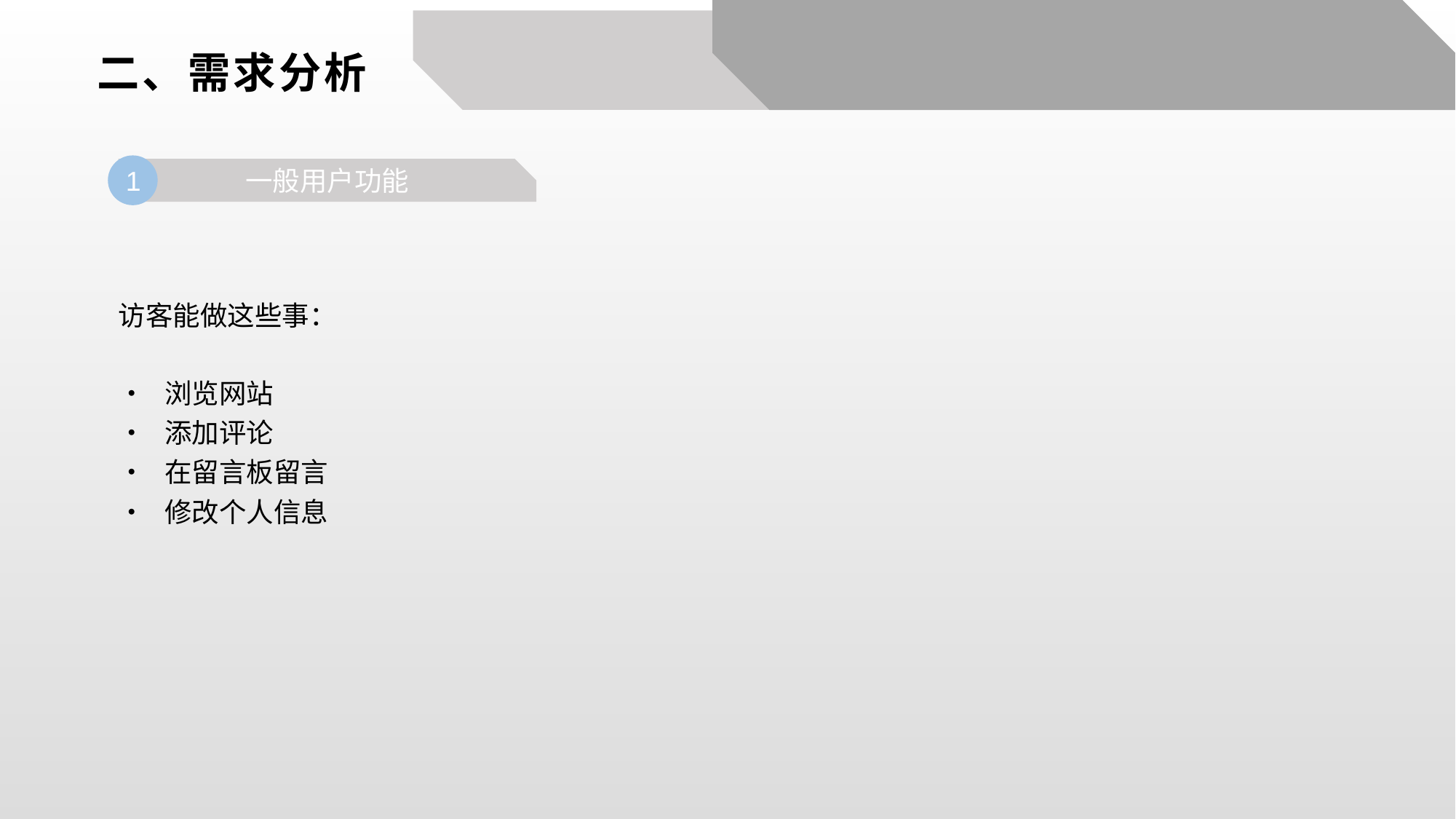

二、需求分析
1
一般用户功能
访客能做这些事：

•  浏览网站
•  添加评论
•  在留言板留言
•  修改个人信息